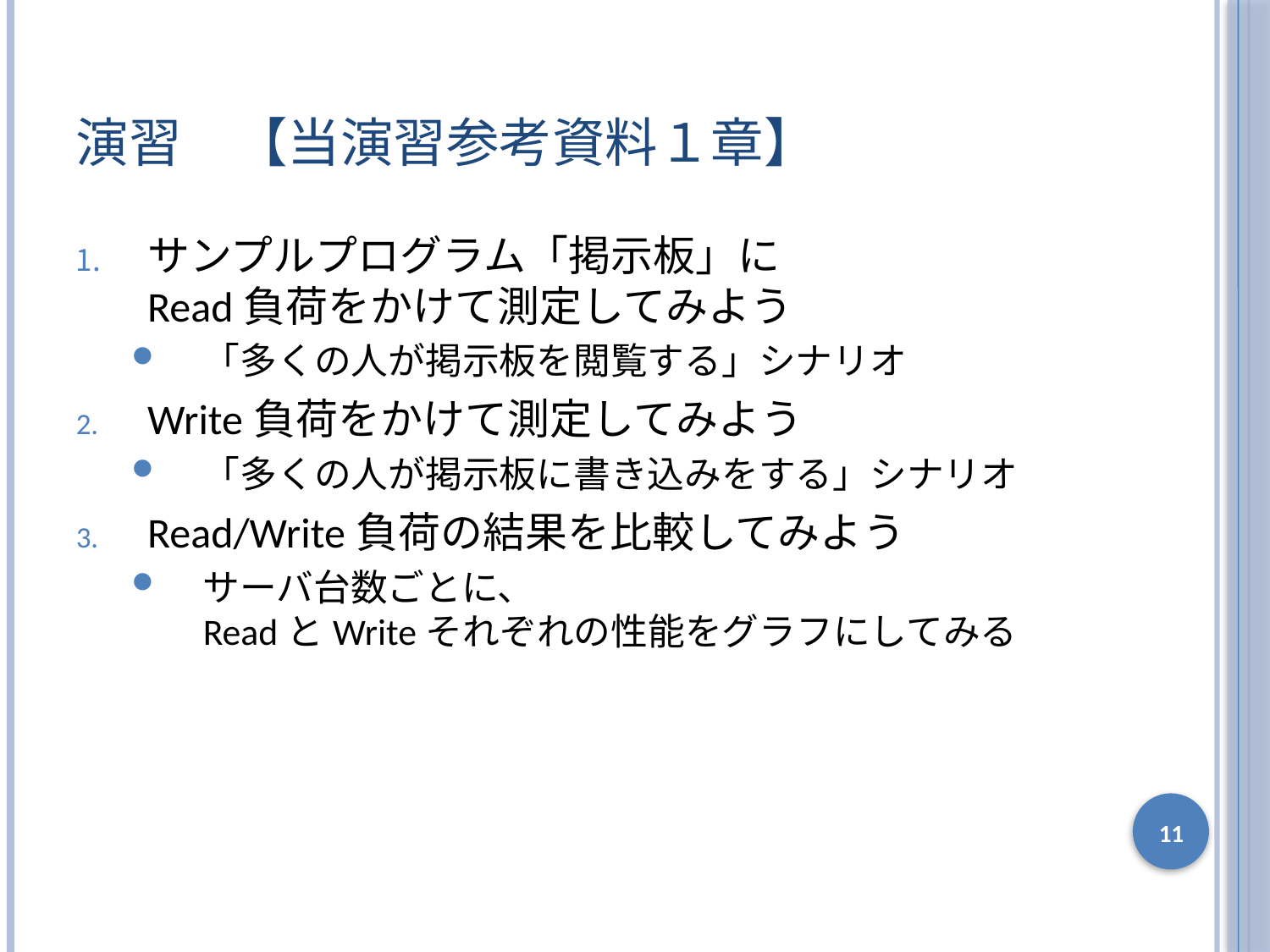

# 演習　【当演習参考資料１章】
サンプルプログラム「掲示板」に
Read負荷をかけて測定してみよう
「多くの人が掲示板を閲覧する」シナリオ
Write負荷をかけて測定してみよう
「多くの人が掲示板に書き込みをする」シナリオ
Read/Write負荷の結果を比較してみよう
サーバ台数ごとに、
ReadとWriteそれぞれの性能をグラフにしてみる
11